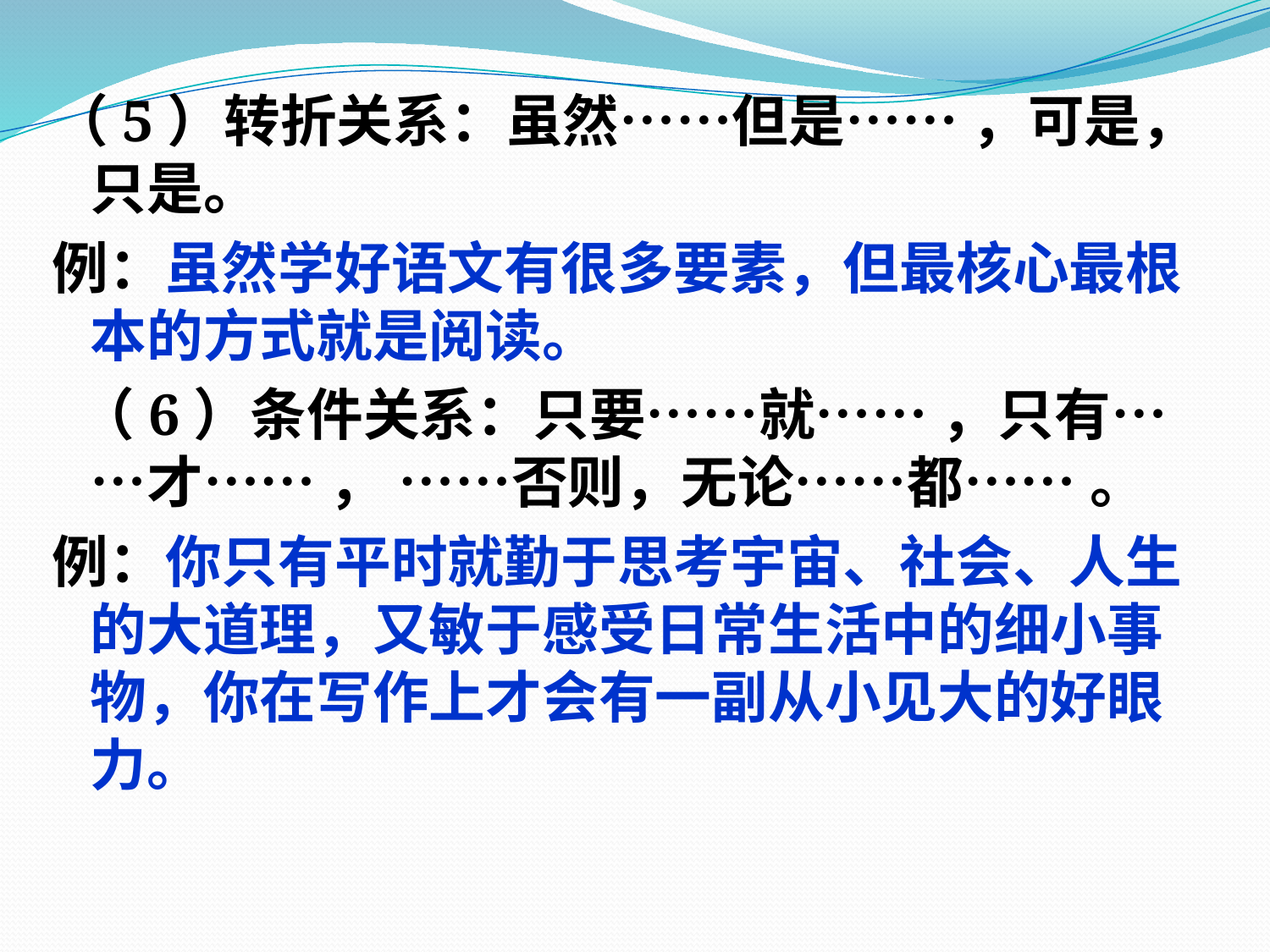

（5）转折关系：虽然……但是…… ，可是，只是。
例：虽然学好语文有很多要素，但最核心最根本的方式就是阅读。
 （6）条件关系：只要……就…… ，只有……才…… ， ……否则，无论……都…… 。
例：你只有平时就勤于思考宇宙、社会、人生的大道理，又敏于感受日常生活中的细小事物，你在写作上才会有一副从小见大的好眼力。